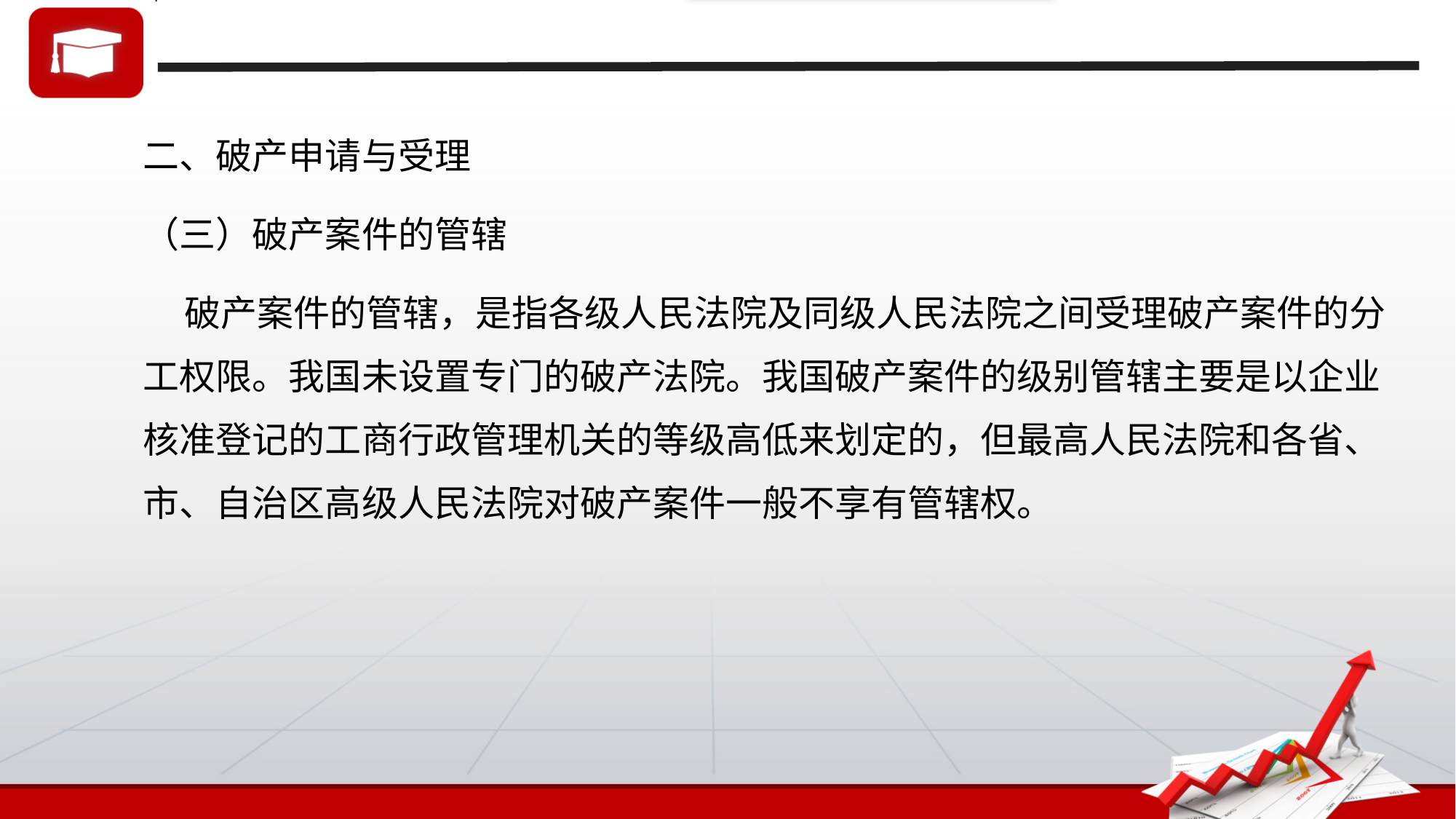

二、破产申请与受理
（三）破产案件的管辖
    破产案件的管辖，是指各级人民法院及同级人民法院之间受理破产案件的分工权限。我国未设置专门的破产法院。我国破产案件的级别管辖主要是以企业核准登记的工商行政管理机关的等级高低来划定的，但最高人民法院和各省、市、自治区高级人民法院对破产案件一般不享有管辖权。